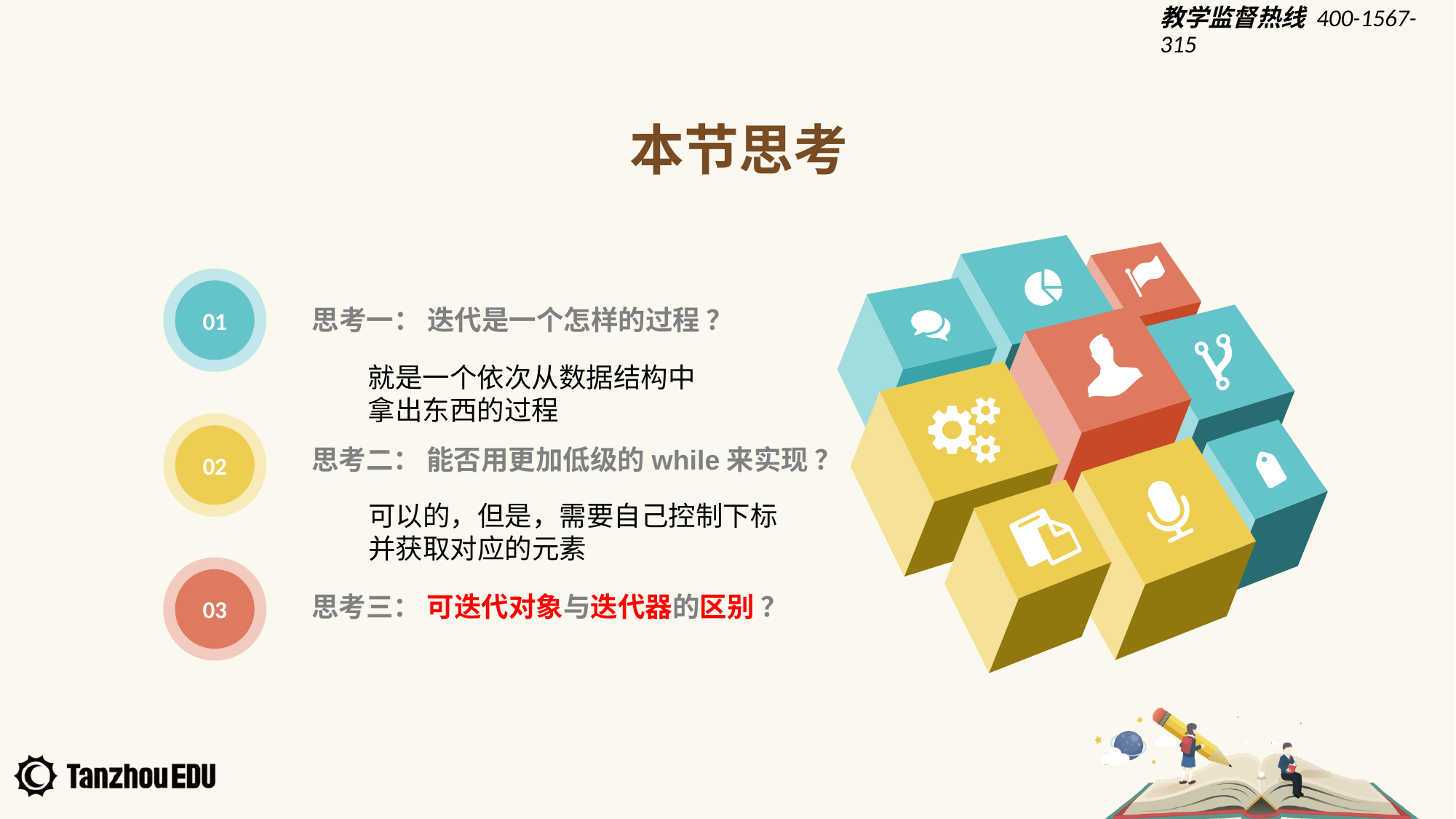

本节思考

01

思考一： 迭代是一个怎样的过程 ？

就是一个依次从数据结构中
拿出东西的过程

02

思考二： 能否用更加低级的while来实现 ？

可以的，但是，需要自己控制下标
并获取对应的元素

03
思考三： 可迭代对象与迭代器的区别 ？